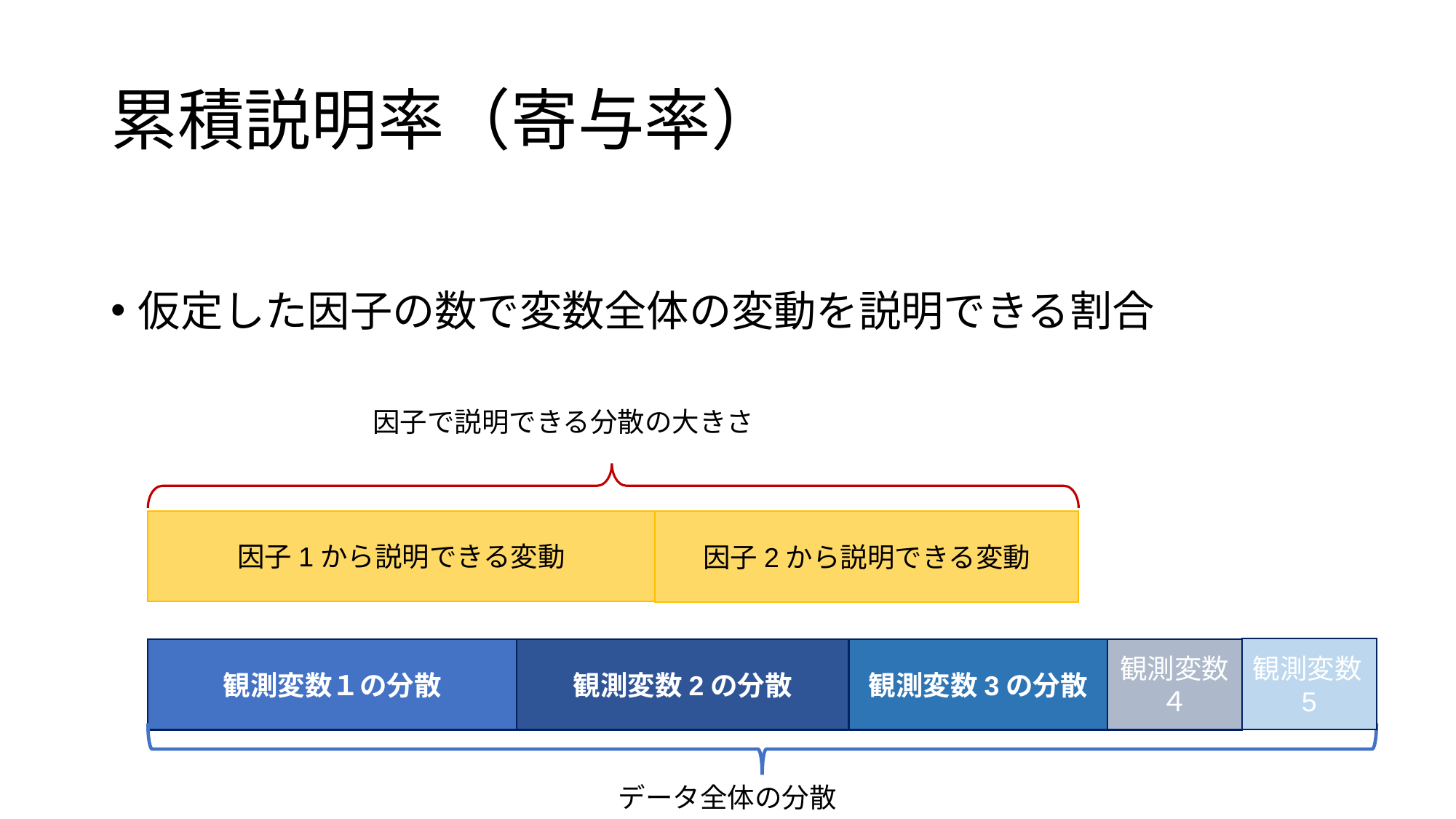

# 累積説明率（寄与率）

仮定した因子の数で変数全体の変動を説明できる割合

因子で説明できる分散の大きさ
因子1から説明できる変動
因子2から説明できる変動
観測変数5
観測変数2の分散
観測変数3の分散
観測変数４
観測変数１の分散
データ全体の分散